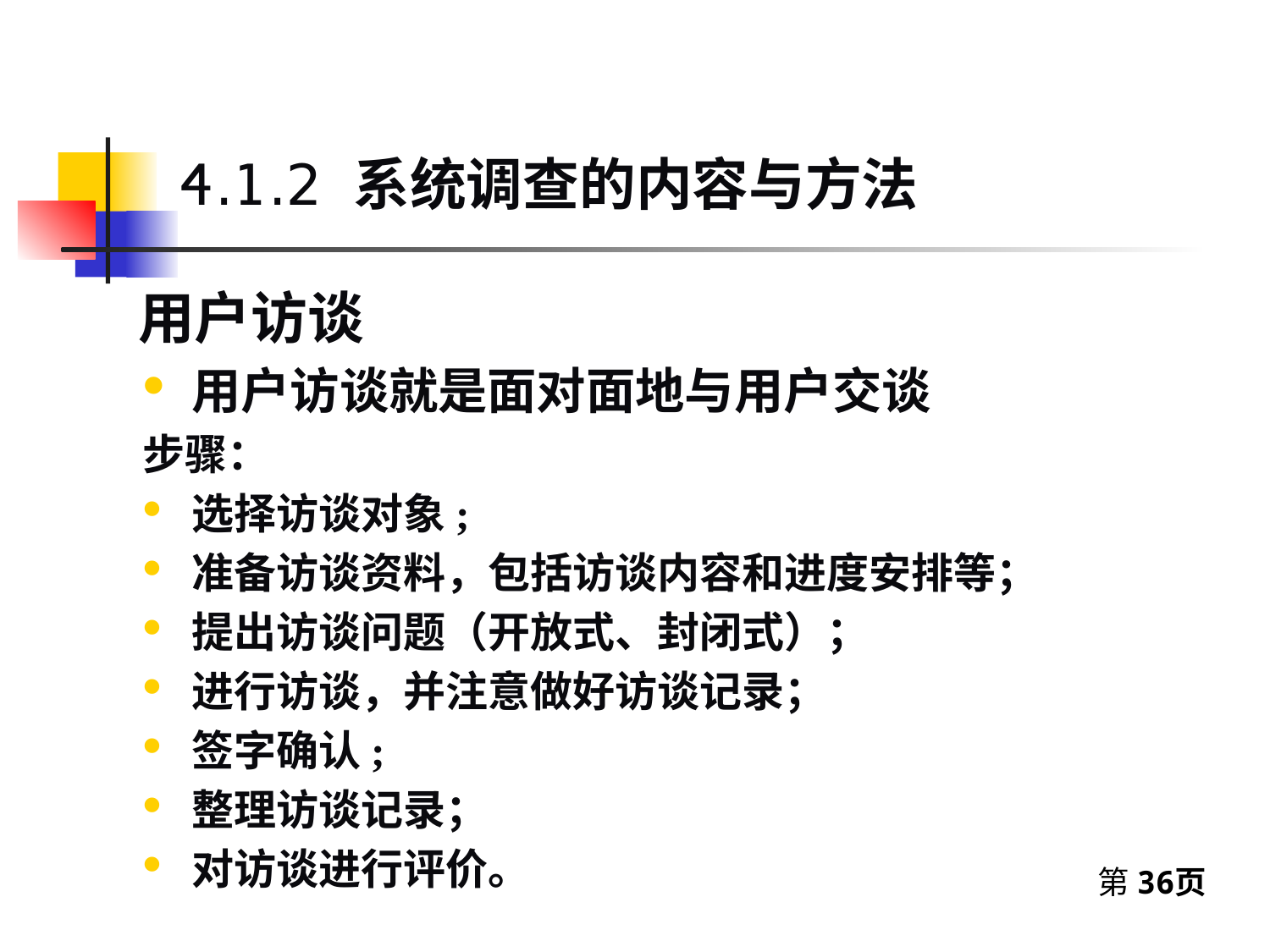

4.1.2 系统调查的内容与方法
用户访谈
用户访谈就是面对面地与用户交谈
步骤：
选择访谈对象;
准备访谈资料，包括访谈内容和进度安排等；
提出访谈问题（开放式、封闭式）；
进行访谈，并注意做好访谈记录；
签字确认;
整理访谈记录；
对访谈进行评价。